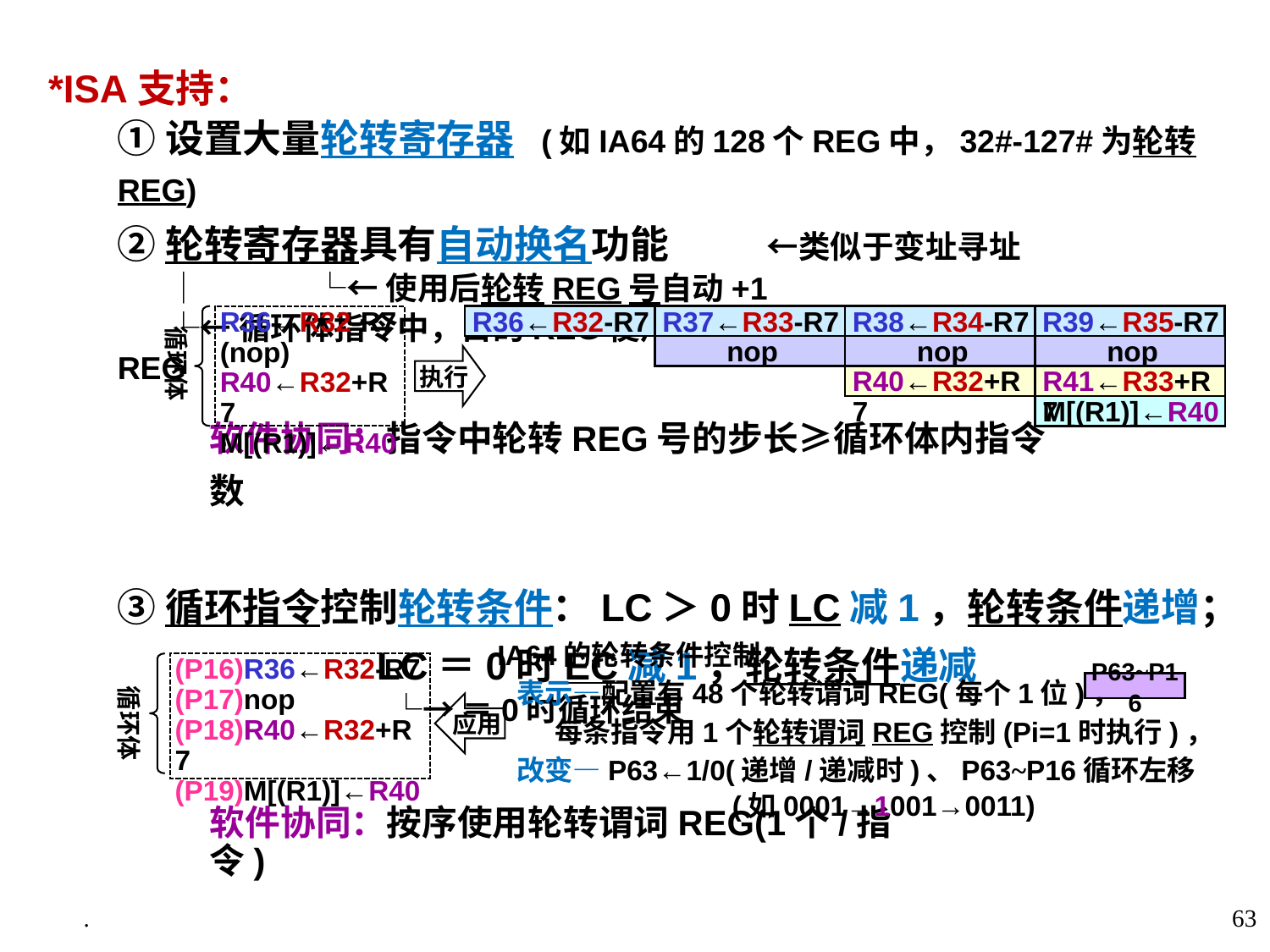

*ISA支持：
①设置大量轮转寄存器  (如IA64的128个REG中，32#-127#为轮转REG)
②轮转寄存器具有自动换名功能           ←类似于变址寻址
       │                └←使用后轮转REG号自动+1
       └←循环体指令中，目的REG使用轮转REG，与迭代无关的使用常规REG

③循环指令控制轮转条件：LC＞0时LC减1，轮转条件递增；
                        LC＝0时EC减1，轮转条件递减
                                      └→＝0时循环结束
R37←R33-R7
R38←R34-R7
R39←R35-R7
R36←R32-R7

R36←R32-R7
(nop)
R40←R32+R7
M[(R1)]←R40

循环体
nop
nop
nop
执行
R40←R32+R7
R41←R33+R7
M[(R1)]←R40
软件协同：指令中轮转REG号的步长≥循环体内指令数
IA64的轮转条件控制：
  表示—配置有48个轮转谓词REG(每个1位)，
        每条指令用1个轮转谓词REG控制(Pi=1时执行)，
  改变—P63←1/0(递增/递减时)、P63~P16循环左移
                              (如0001→1001→0011)

(P16)R36←R32-R7
(P17)nop
(P18)R40←R32+R7
(P19)M[(R1)]←R40
P63~P16
循环体
应用
软件协同：按序使用轮转谓词REG(1个/指令)
.
63